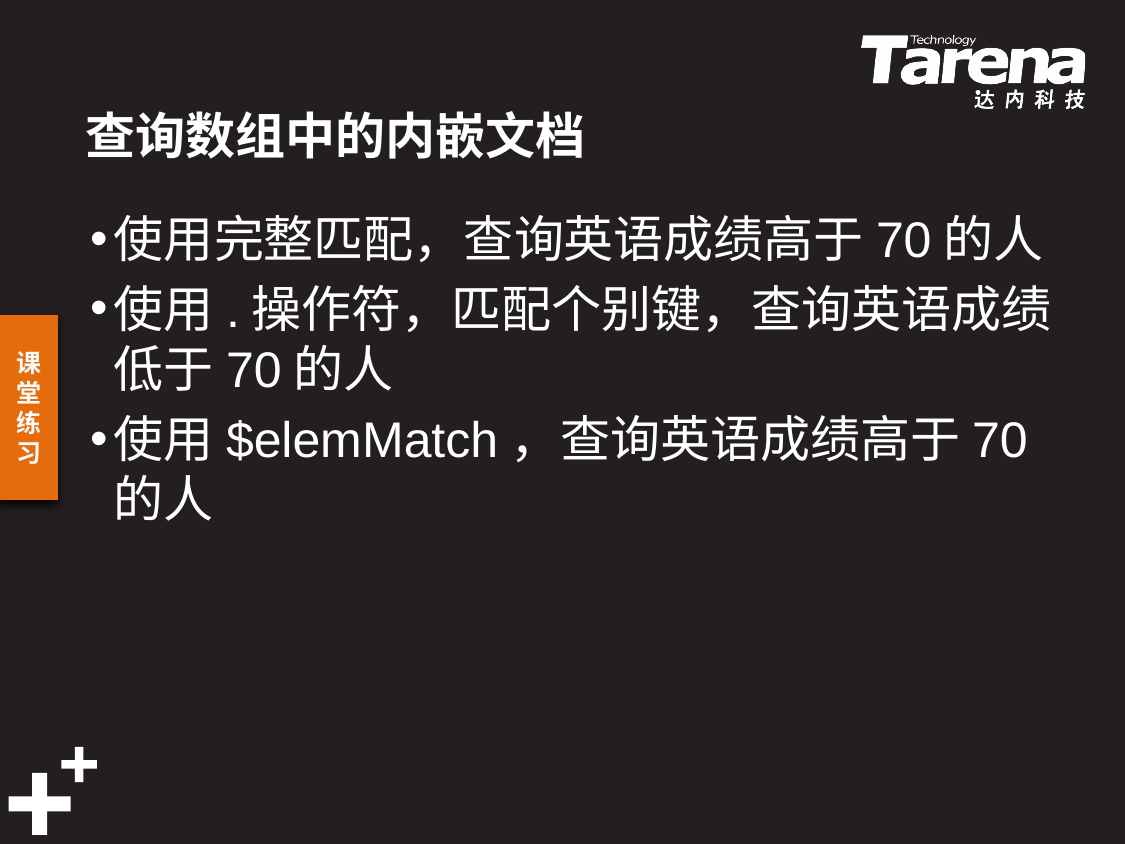

# 查询数组中的内嵌文档
使用完整匹配，查询英语成绩高于70的人
使用.操作符，匹配个别键，查询英语成绩低于70的人
使用$elemMatch，查询英语成绩高于70的人